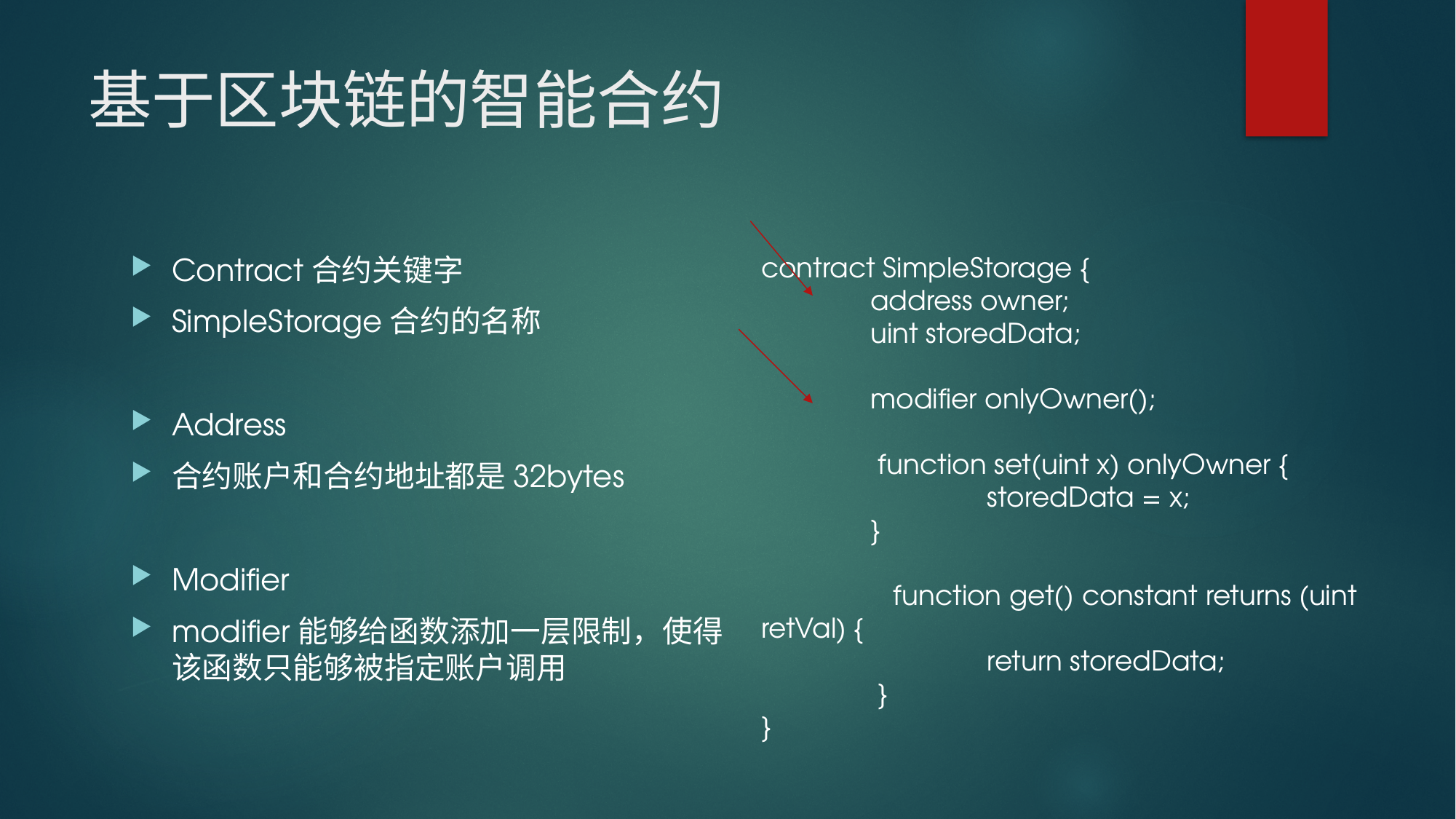

# 基于区块链的智能合约
Contract合约关键字
SimpleStorage合约的名称

Address
合约账户和合约地址都是32bytes

Modifier
modifier能够给函数添加一层限制，使得该函数只能够被指定账户调用
contract SimpleStorage {
	address owner;
	uint storedData;

	modifier onlyOwner();

   	 function set(uint x) onlyOwner {
       		 storedData = x;
    	}

 	   function get() constant returns (uint retVal) {
       		 return storedData;
   	 }
}